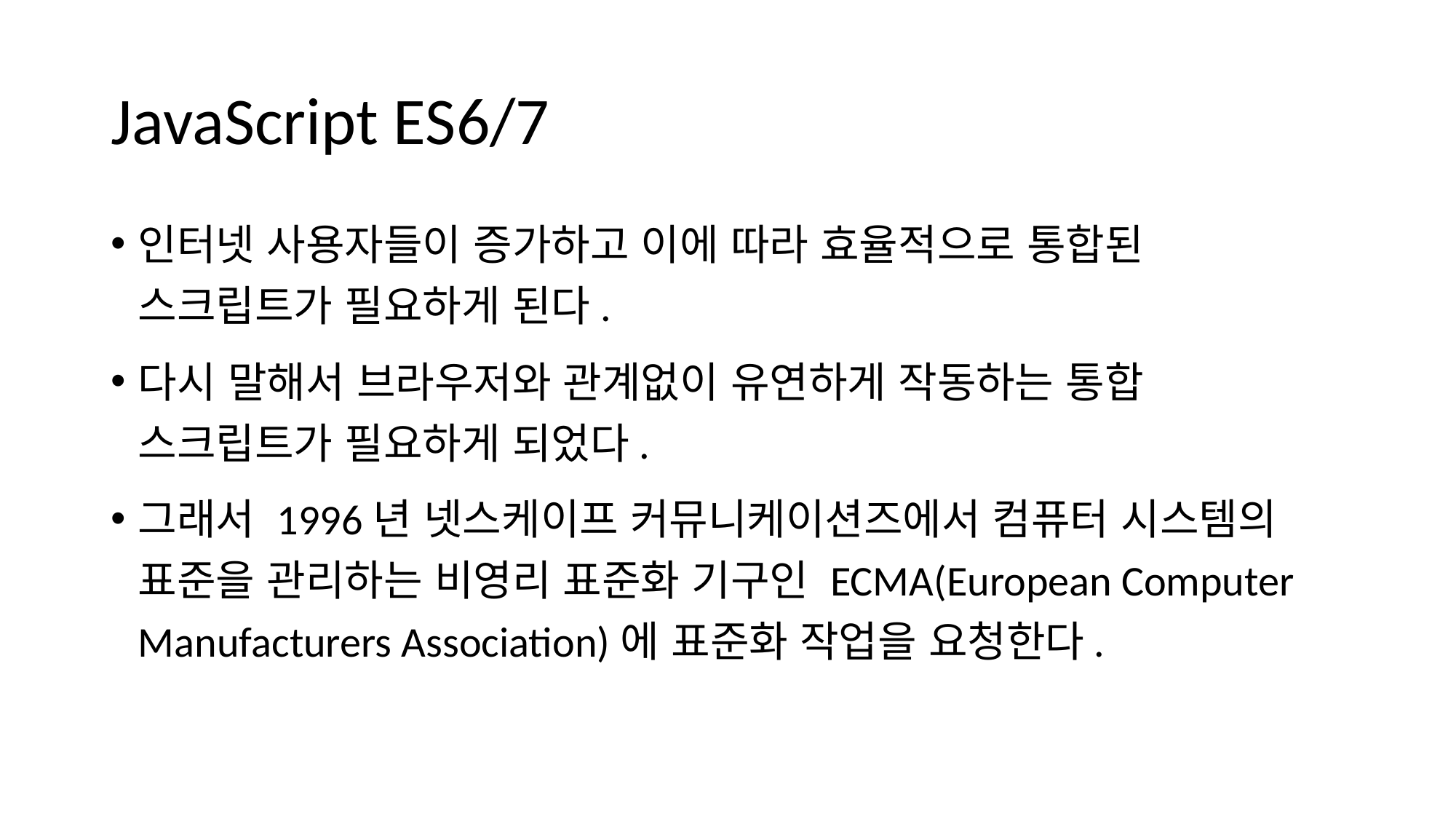

# JavaScript ES6/7
인터넷 사용자들이 증가하고 이에 따라 효율적으로 통합된 스크립트가 필요하게 된다.
다시 말해서 브라우저와 관계없이 유연하게 작동하는 통합 스크립트가 필요하게 되었다.
그래서 1996년 넷스케이프 커뮤니케이션즈에서 컴퓨터 시스템의 표준을 관리하는 비영리 표준화 기구인 ECMA(European Computer Manufacturers Association)에 표준화 작업을 요청한다.